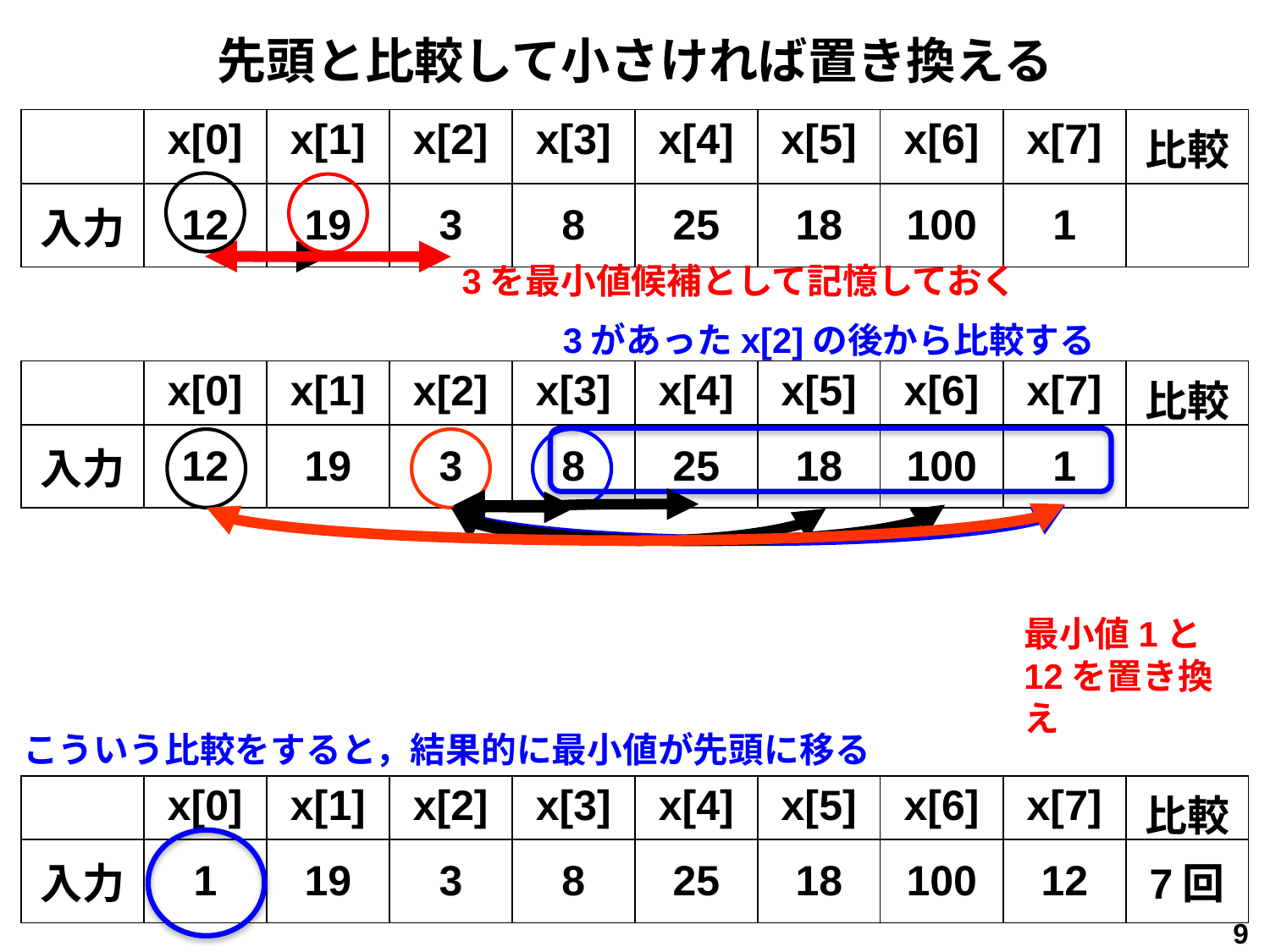

先頭と比較して小さければ置き換える

|  | x[0] | x[1] | x[2] | x[3] | x[4] | x[5] | x[6] | x[7] | 比較 |
| --- | --- | --- | --- | --- | --- | --- | --- | --- | --- |
| 入力 | 12 | 19 | 3 | 8 | 25 | 18 | 100 | 1 |  |

3を最小値候補として記憶しておく
3があったx[2]の後から比較する

|  | x[0] | x[1] | x[2] | x[3] | x[4] | x[5] | x[6] | x[7] | 比較 |
| --- | --- | --- | --- | --- | --- | --- | --- | --- | --- |
| 入力 | 12 | 19 | 3 | 8 | 25 | 18 | 100 | 1 |  |

最小値1と12を置き換え
こういう比較をすると，結果的に最小値が先頭に移る
|  | x[0] | x[1] | x[2] | x[3] | x[4] | x[5] | x[6] | x[7] | 比較 |
| --- | --- | --- | --- | --- | --- | --- | --- | --- | --- |
| 入力 | 1 | 19 | 3 | 8 | 25 | 18 | 100 | 12 | 7回 |

9